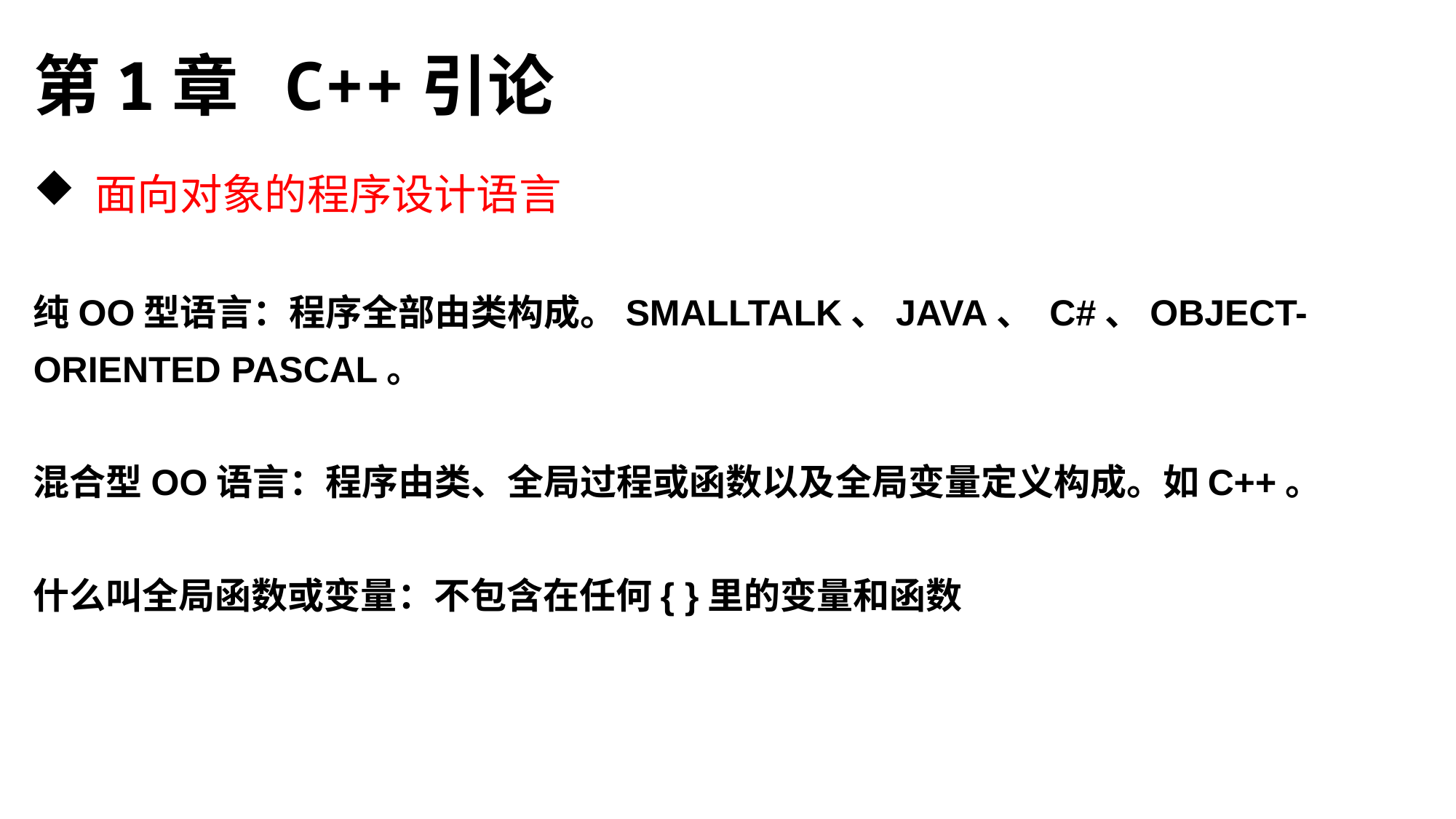

# 第1章  C++引论
 面向对象的程序设计语言

纯OO型语言：程序全部由类构成。SMALLTALK、JAVA、 C#、OBJECT-ORIENTED PASCAL。

混合型OO语言：程序由类、全局过程或函数以及全局变量定义构成。如C++。

什么叫全局函数或变量：不包含在任何{ }里的变量和函数